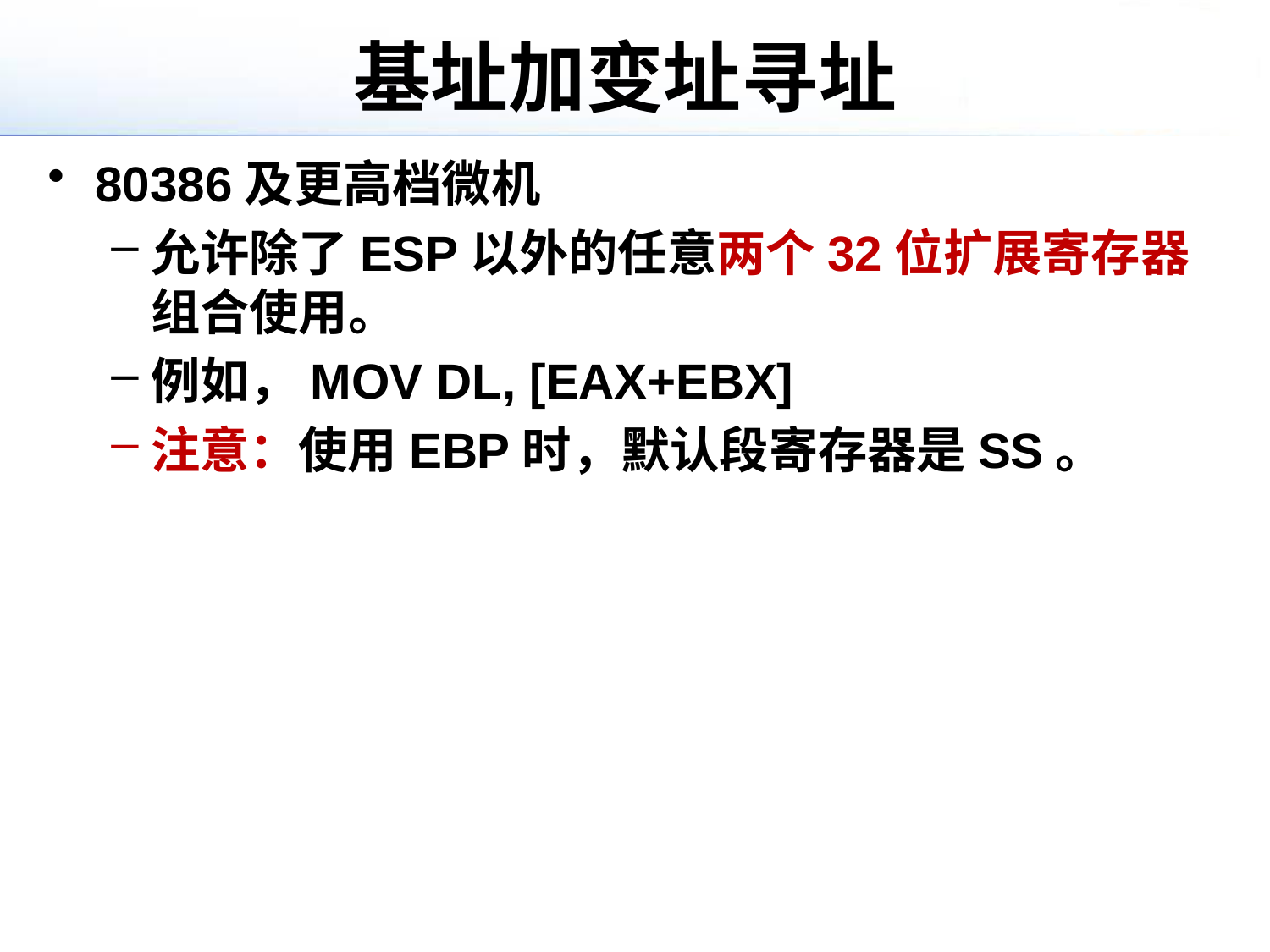

# 基址加变址寻址
80386及更高档微机
允许除了ESP以外的任意两个32位扩展寄存器组合使用。
例如，MOV DL, [EAX+EBX]
注意：使用EBP时，默认段寄存器是SS。